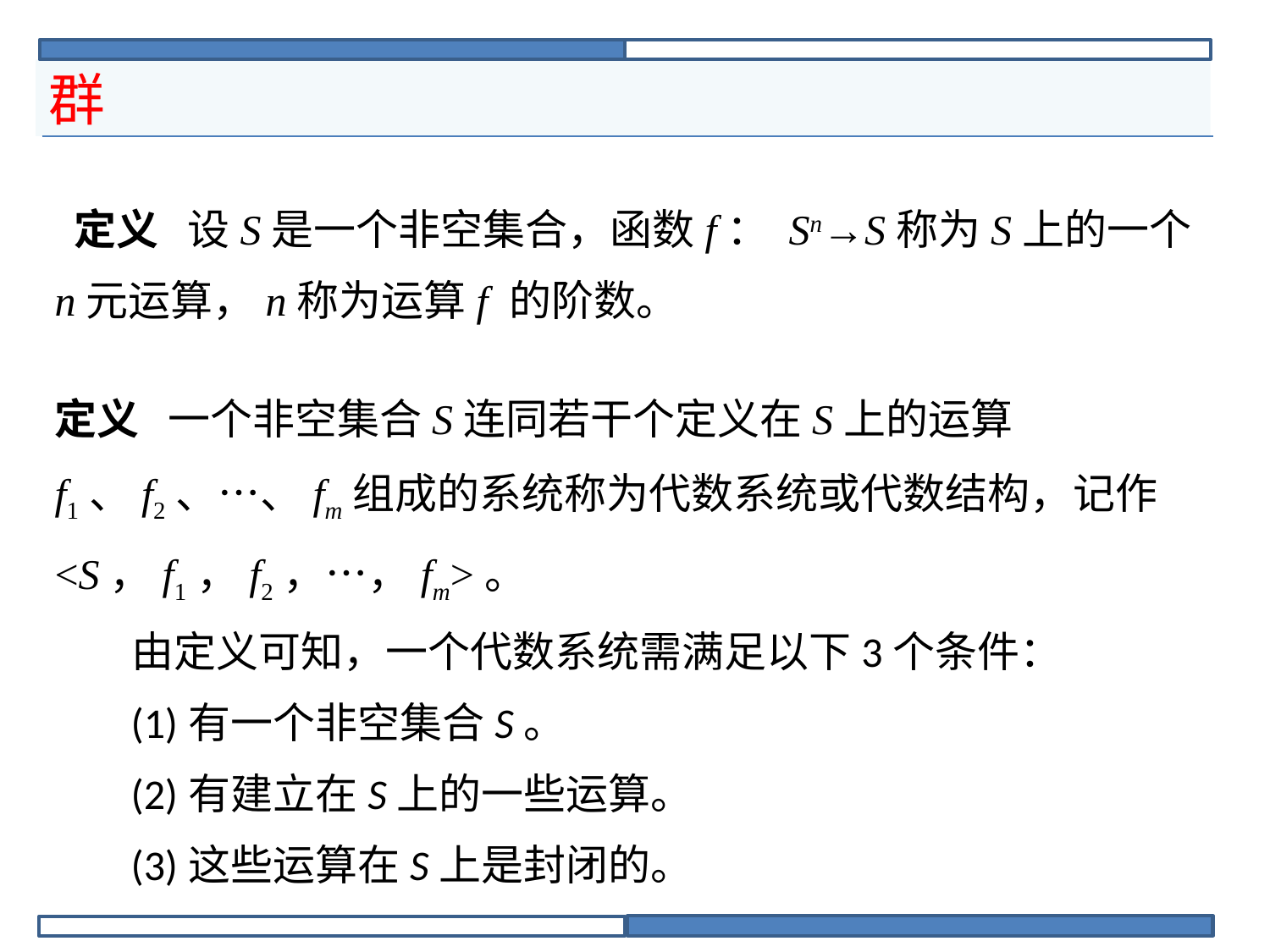

# 群
 定义   设S是一个非空集合，函数f： Sn→S称为S上的一个n元运算，n称为运算f 的阶数。
定义   一个非空集合S连同若干个定义在S上的运算f1、f2、…、fm组成的系统称为代数系统或代数结构，记作<S，f1，f2，…，fm>。
       由定义可知，一个代数系统需满足以下3个条件：
        (1)有一个非空集合S。
        (2)有建立在S上的一些运算。
        (3)这些运算在S上是封闭的。